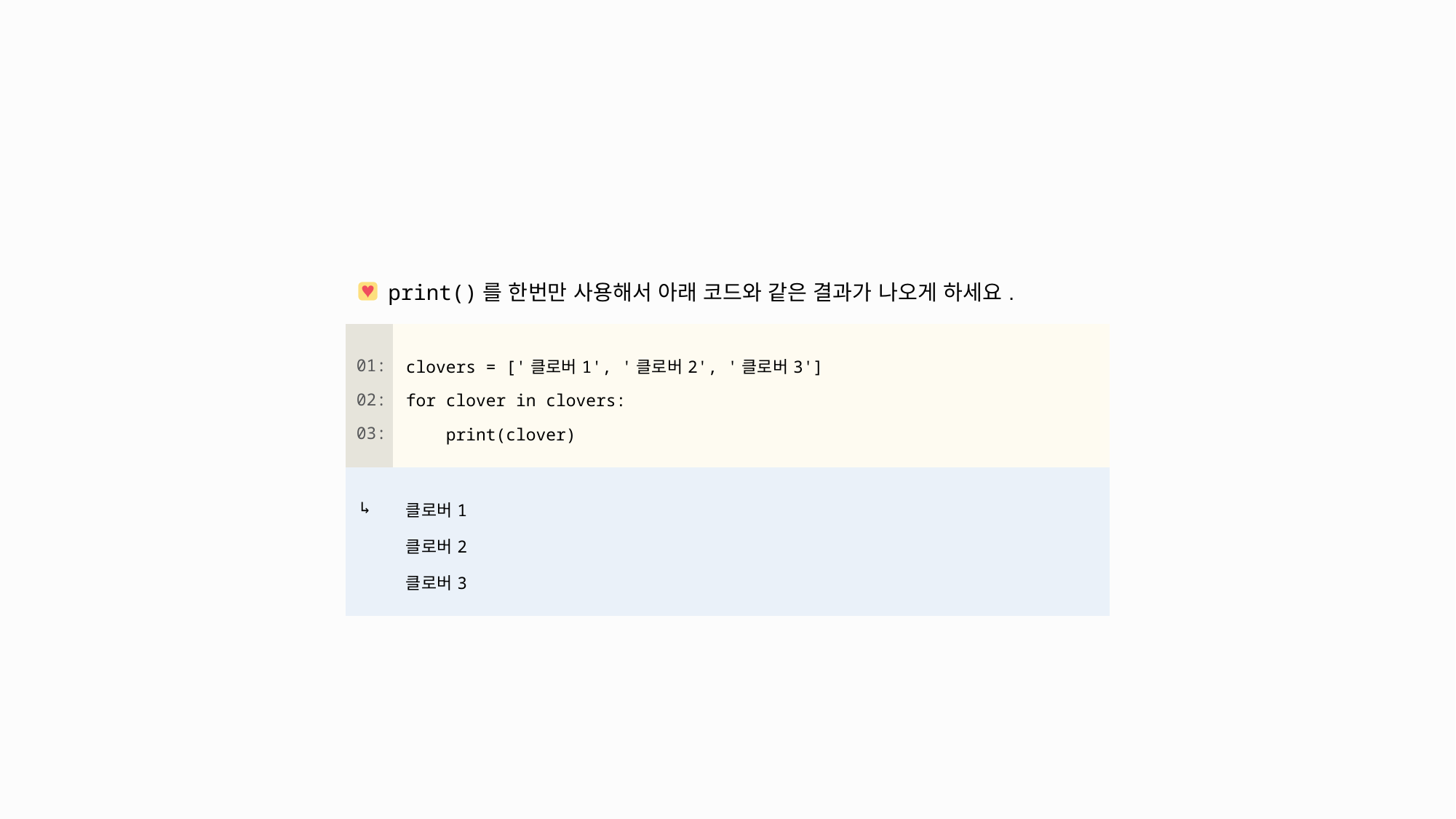

| print()를 한번만 사용해서 아래 코드와 같은 결과가 나오게 하세요. |  |
| --- | --- |
| 01: 02: 03: | clovers = ['클로버1', '클로버2', '클로버3'] for clover in clovers: print(clover) |
| ↳ | 클로버1 클로버2 클로버3 |